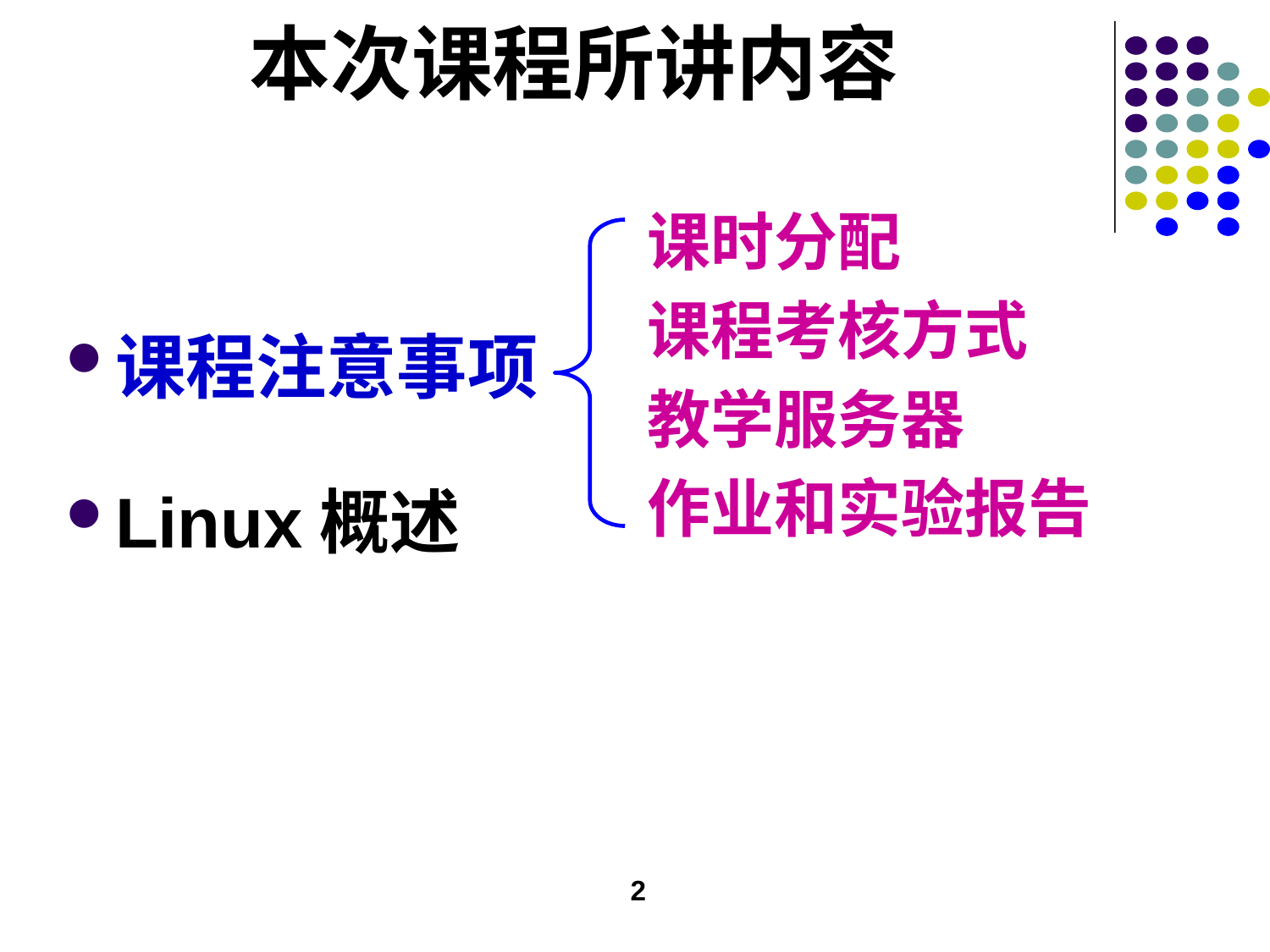

# 本次课程所讲内容
课时分配
课程考核方式
教学服务器
作业和实验报告

课程注意事项
Linux概述
2